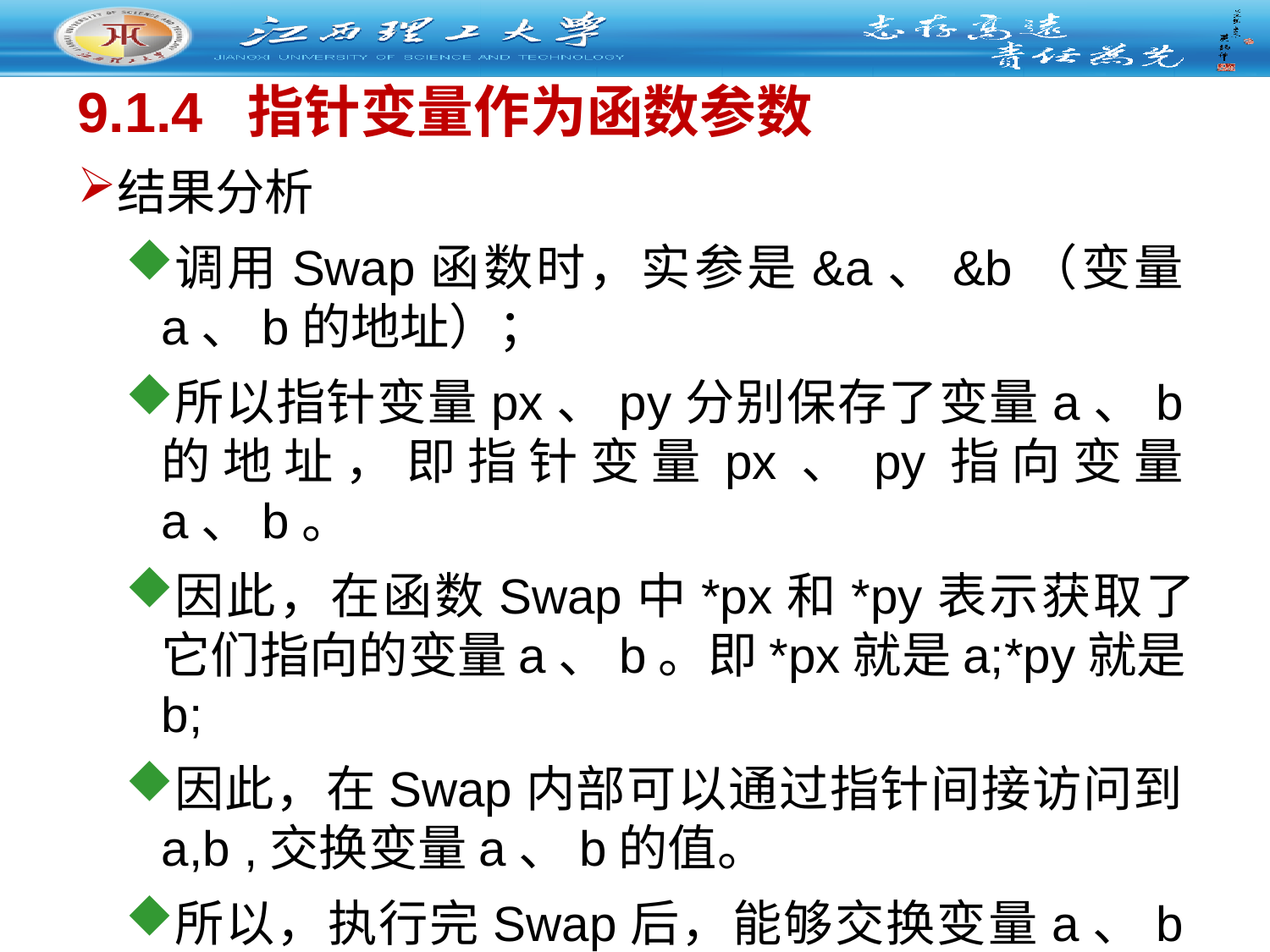

# 9.1.4  指针变量作为函数参数
结果分析
调用Swap函数时，实参是&a、&b（变量a、b的地址）；
所以指针变量px、py分别保存了变量a、b的地址，即指针变量px、py指向变量a、b。
因此，在函数Swap中*px和*py表示获取了它们指向的变量a、b。即*px就是a;*py就是b;
因此，在Swap内部可以通过指针间接访问到a,b ,交换变量a、b的值。
所以，执行完Swap后，能够交换变量a、b的值。